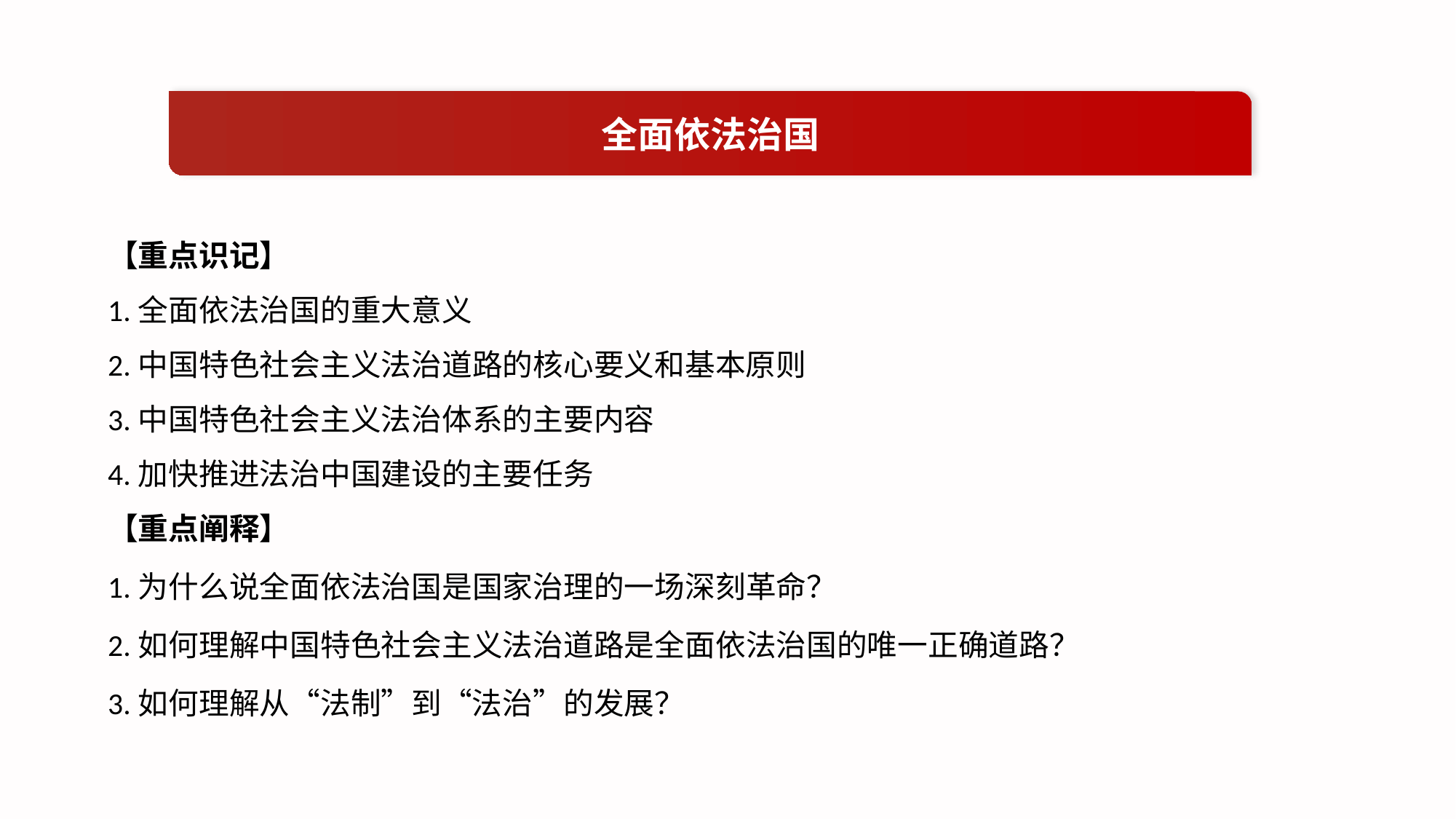

全面依法治国
【重点识记】
1.全面依法治国的重大意义
2.中国特色社会主义法治道路的核心要义和基本原则
3.中国特色社会主义法治体系的主要内容
4.加快推进法治中国建设的主要任务
【重点阐释】
1.为什么说全面依法治国是国家治理的一场深刻革命？
2.如何理解中国特色社会主义法治道路是全面依法治国的唯一正确道路？
3.如何理解从“法制”到“法治”的发展？